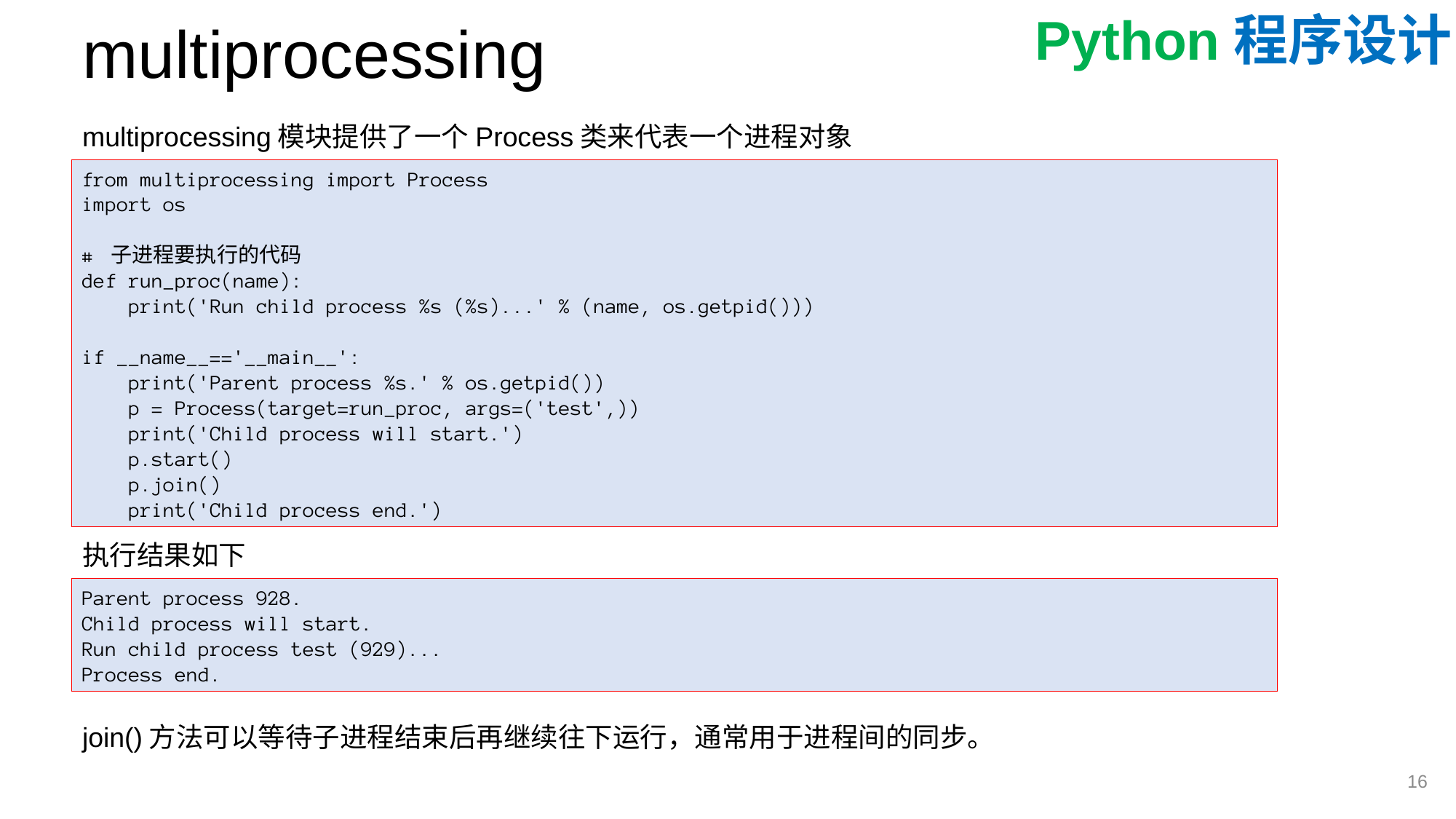

# multiprocessing
multiprocessing模块提供了一个Process类来代表一个进程对象
from multiprocessing import Process
import os

# 子进程要执行的代码
def run_proc(name):
    print('Run child process %s (%s)...' % (name, os.getpid()))

if __name__=='__main__':
    print('Parent process %s.' % os.getpid())
    p = Process(target=run_proc, args=('test',))
    print('Child process will start.')
    p.start()
    p.join()
    print('Child process end.')
执行结果如下
Parent process 928.
Child process will start.
Run child process test (929)...
Process end.
join()方法可以等待子进程结束后再继续往下运行，通常用于进程间的同步。
16